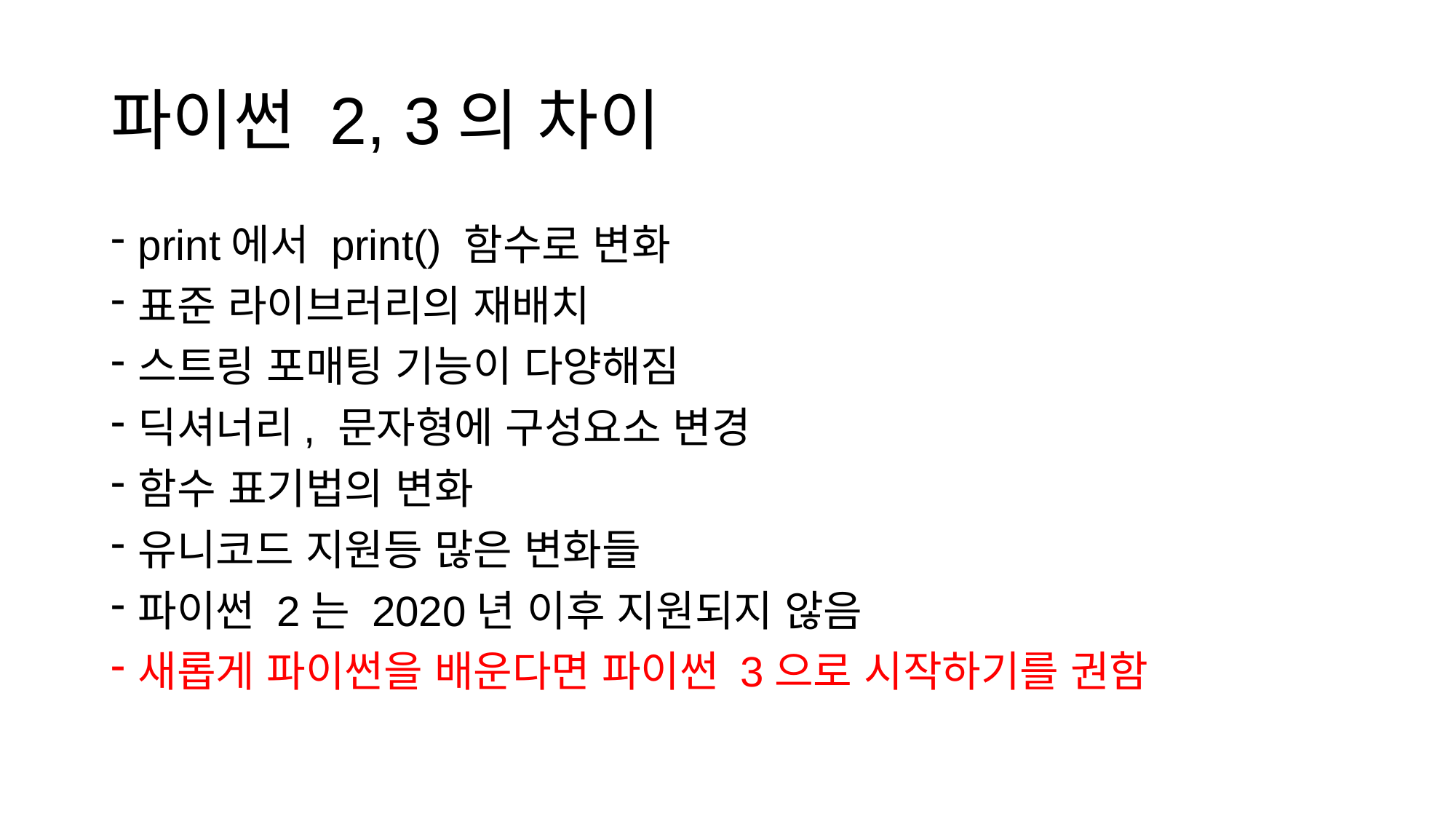

# 파이썬 2, 3의 차이
print에서 print() 함수로 변화
표준 라이브러리의 재배치
스트링 포매팅 기능이 다양해짐
딕셔너리, 문자형에 구성요소 변경
함수 표기법의 변화
유니코드 지원등 많은 변화들
파이썬 2는 2020년 이후 지원되지 않음
새롭게 파이썬을 배운다면 파이썬 3으로 시작하기를 권함